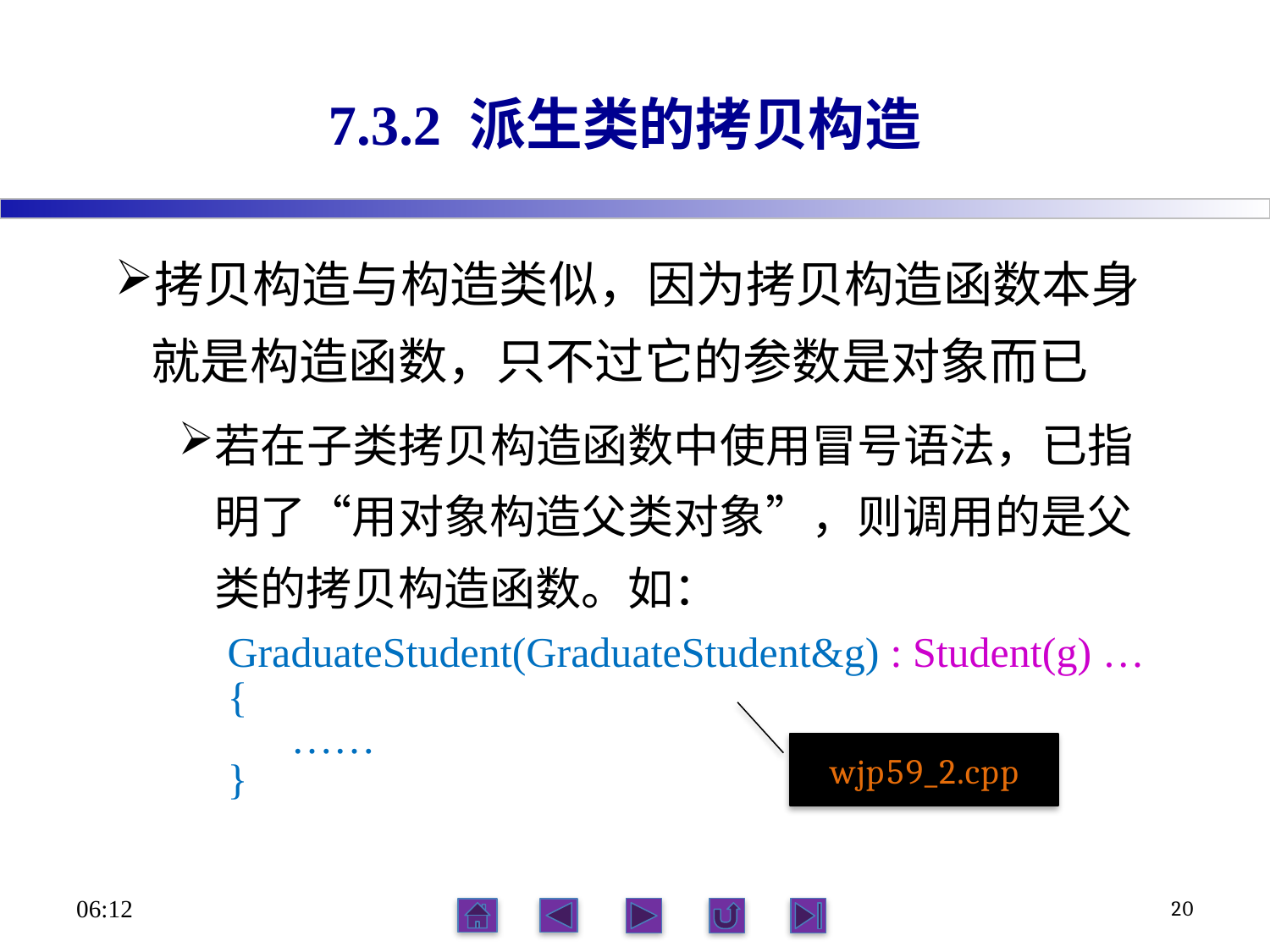

# 7.3.2 派生类的拷贝构造
拷贝构造与构造类似，因为拷贝构造函数本身就是构造函数，只不过它的参数是对象而已
若在子类拷贝构造函数中使用冒号语法，已指明了“用对象构造父类对象”，则调用的是父类的拷贝构造函数。如：
GraduateStudent(GraduateStudent&g) : Student(g) …
{
      ……
}
wjp59_2.cpp
06:12
20